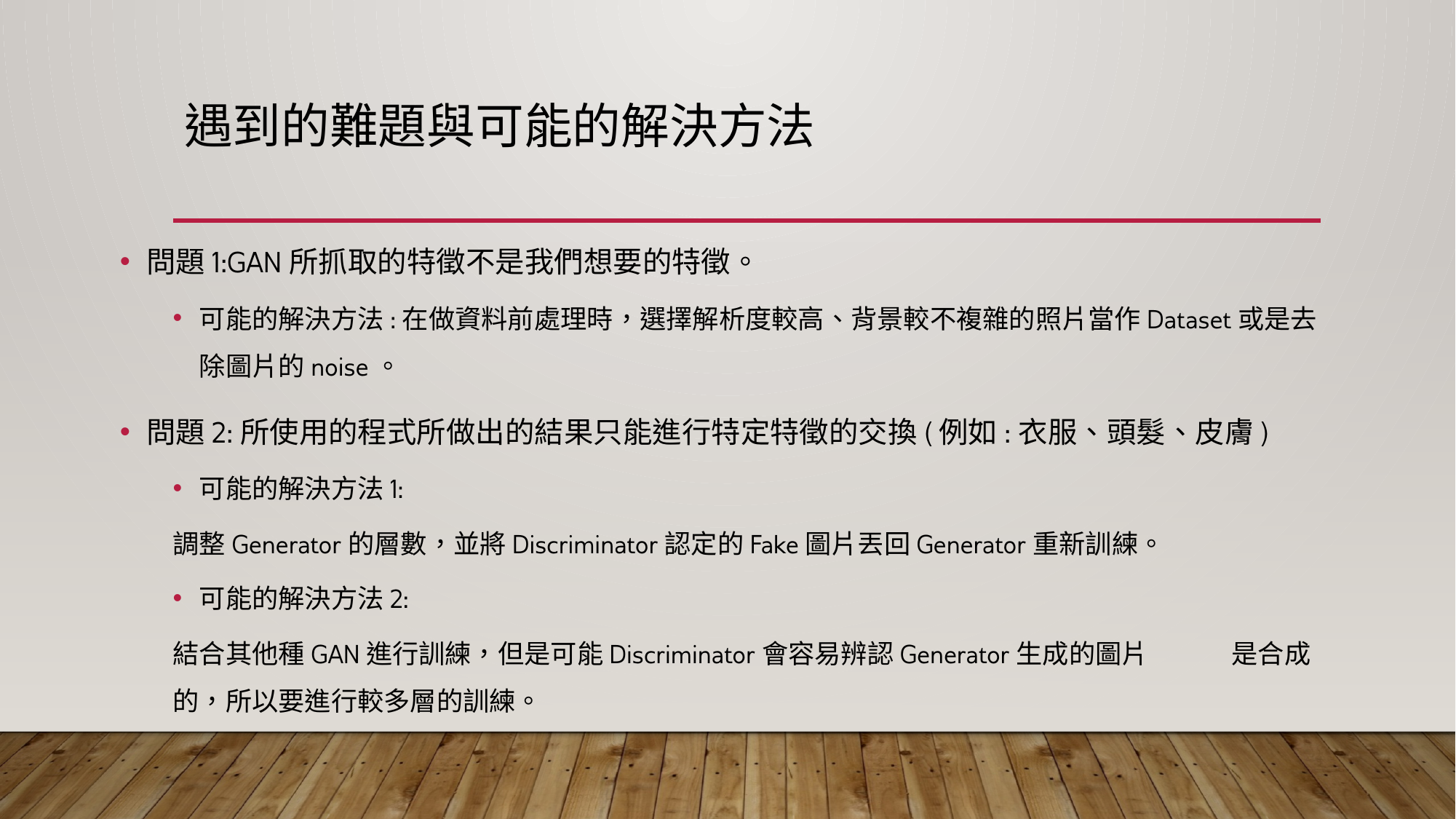

# 遇到的難題與可能的解決方法
問題1:GAN所抓取的特徵不是我們想要的特徵。
可能的解決方法:在做資料前處理時，選擇解析度較高、背景較不複雜的照片當作Dataset或是去除圖片的noise。
問題2:所使用的程式所做出的結果只能進行特定特徵的交換(例如:衣服、頭髮、皮膚)
可能的解決方法1:
		調整Generator的層數，並將Discriminator認定的Fake圖片丟回Generator重新訓練。
可能的解決方法2:
		結合其他種GAN進行訓練，但是可能Discriminator會容易辨認Generator生成的圖片		是合成的，所以要進行較多層的訓練。